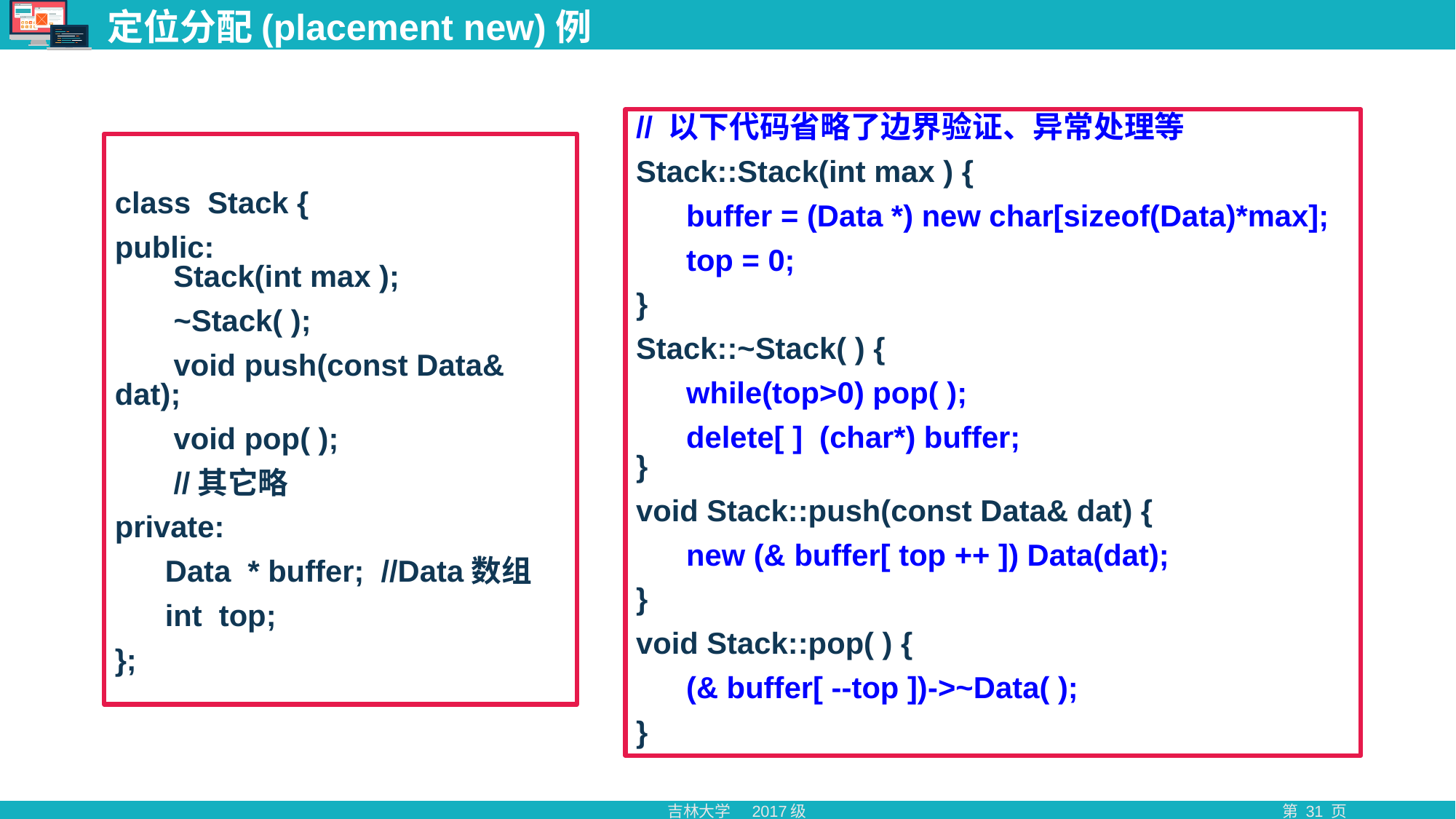

# 定位分配(placement new)例
// 以下代码省略了边界验证、异常处理等
Stack::Stack(int max ) {
      buffer = (Data *) new char[sizeof(Data)*max];
      top = 0;
}
Stack::~Stack( ) {
      while(top>0) pop( );
      delete[ ]  (char*) buffer;
}
void Stack::push(const Data& dat) {
      new (& buffer[ top ++ ]) Data(dat);
}
void Stack::pop( ) {
      (& buffer[ --top ])->~Data( );
}

class  Stack {
public:
       Stack(int max );
       ~Stack( );
       void push(const Data& dat);
       void pop( );
       //其它略
private:
      Data  * buffer;  //Data数组
      int  top;
};